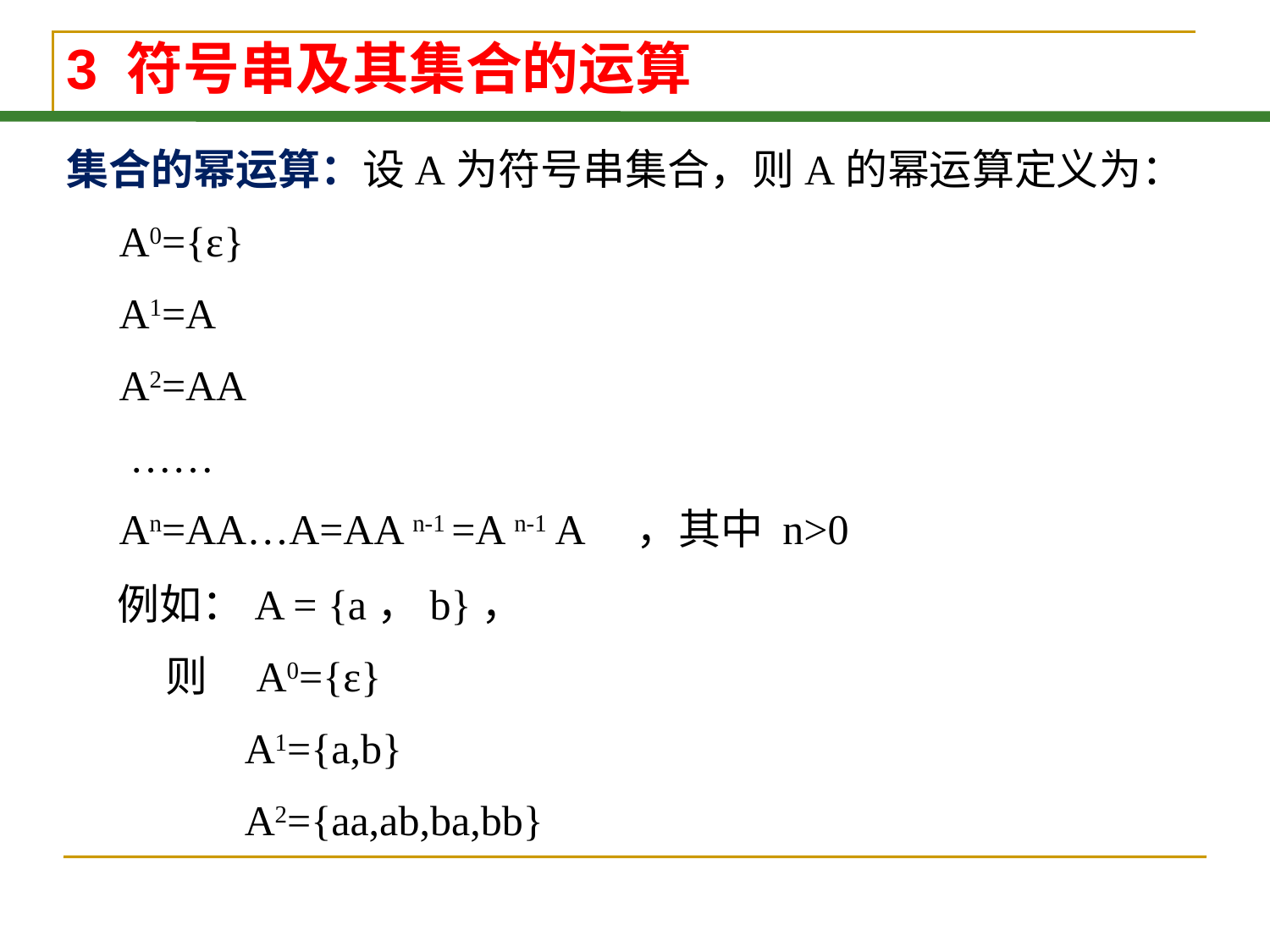

# 3 符号串及其集合的运算

集合的幂运算：设A为符号串集合，则A的幂运算定义为：
     A0={ε}
     A1=A
     A2=AA
      ……
     An=AA…A=AA n-1 =A n-1 A    ，其中 n>0
例如：A = {a，b}，
    则    A0={ε}
	A1={a,b}
	A2={aa,ab,ba,bb}
25